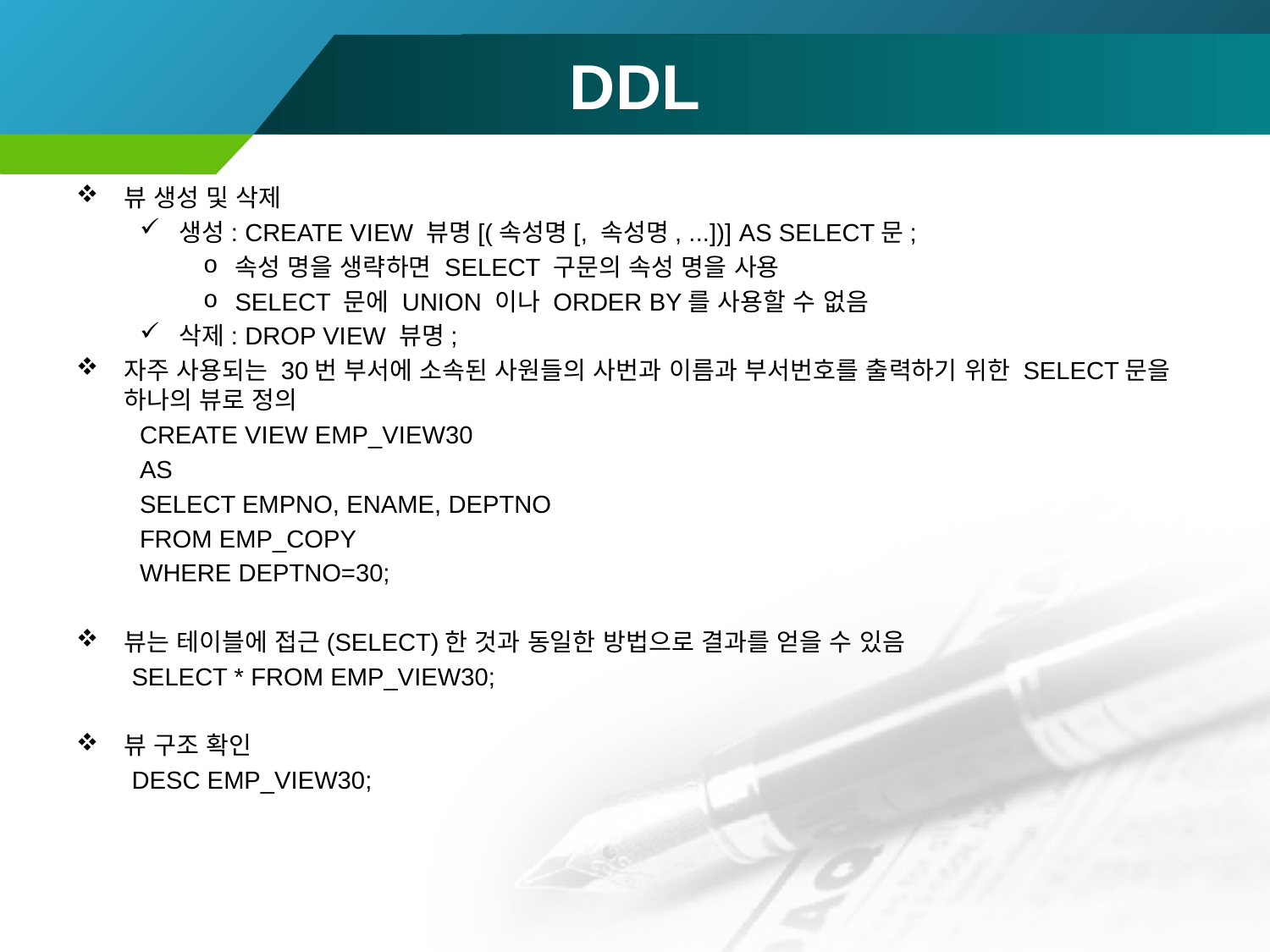

# DDL
뷰 생성 및 삭제
생성: CREATE VIEW 뷰명[(속성명[, 속성명, ...])] AS SELECT문;
속성 명을 생략하면 SELECT 구문의 속성 명을 사용
SELECT 문에 UNION 이나 ORDER BY를 사용할 수 없음
삭제: DROP VIEW 뷰명;
자주 사용되는 30번 부서에 소속된 사원들의 사번과 이름과 부서번호를 출력하기 위한 SELECT문을 하나의 뷰로 정의
CREATE VIEW EMP_VIEW30
AS
SELECT EMPNO, ENAME, DEPTNO
FROM EMP_COPY
WHERE DEPTNO=30;

뷰는 테이블에 접근(SELECT)한 것과 동일한 방법으로 결과를 얻을 수 있음
SELECT * FROM EMP_VIEW30;

뷰 구조 확인
DESC EMP_VIEW30;